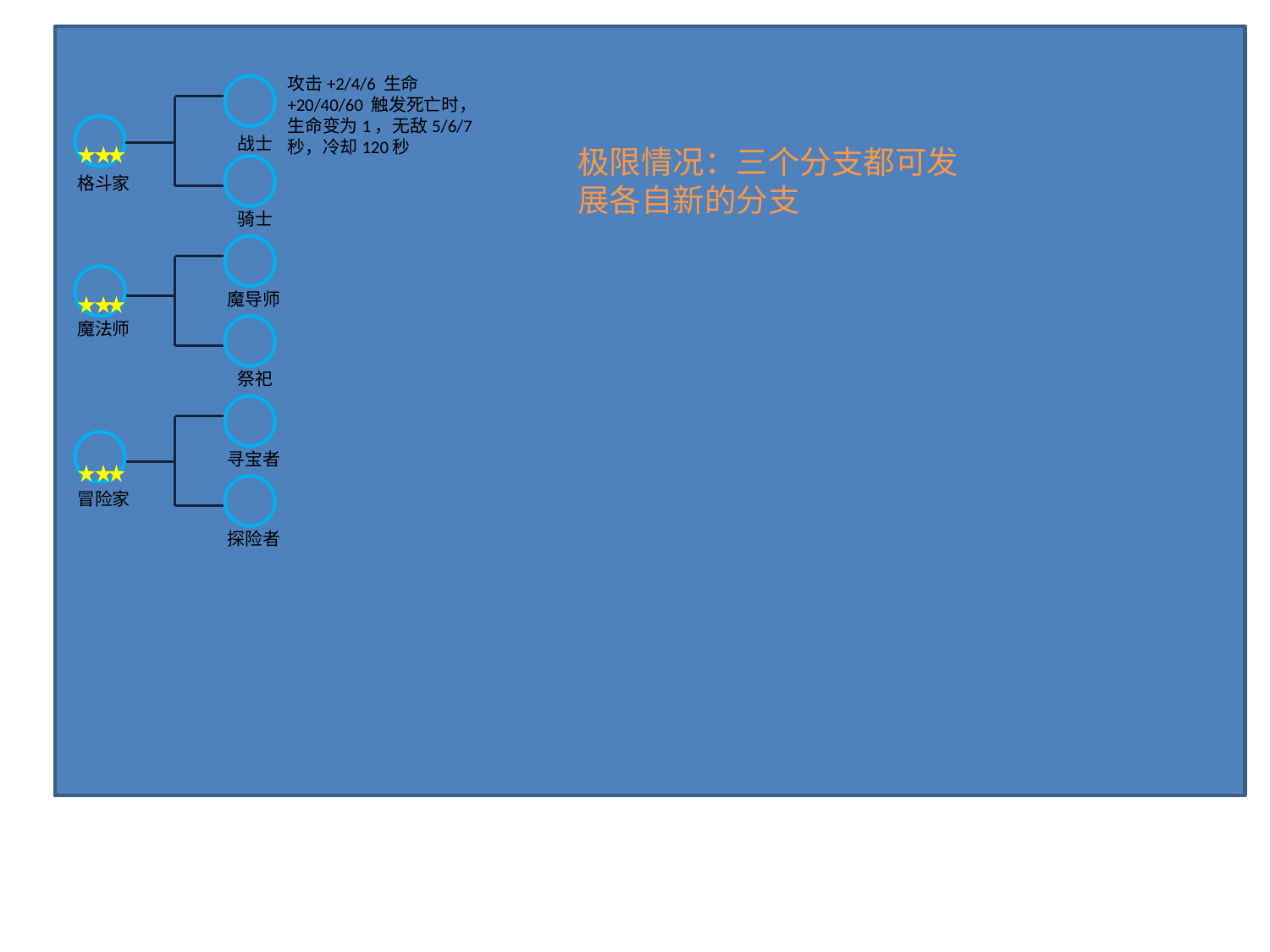

攻击+2/4/6 生命+20/40/60 触发死亡时，生命变为1，无敌5/6/7秒，冷却120秒

战士
极限情况：三个分支都可发展各自新的分支

格斗家
骑士

魔导师

魔法师

祭祀

寻宝者

冒险家
探险者